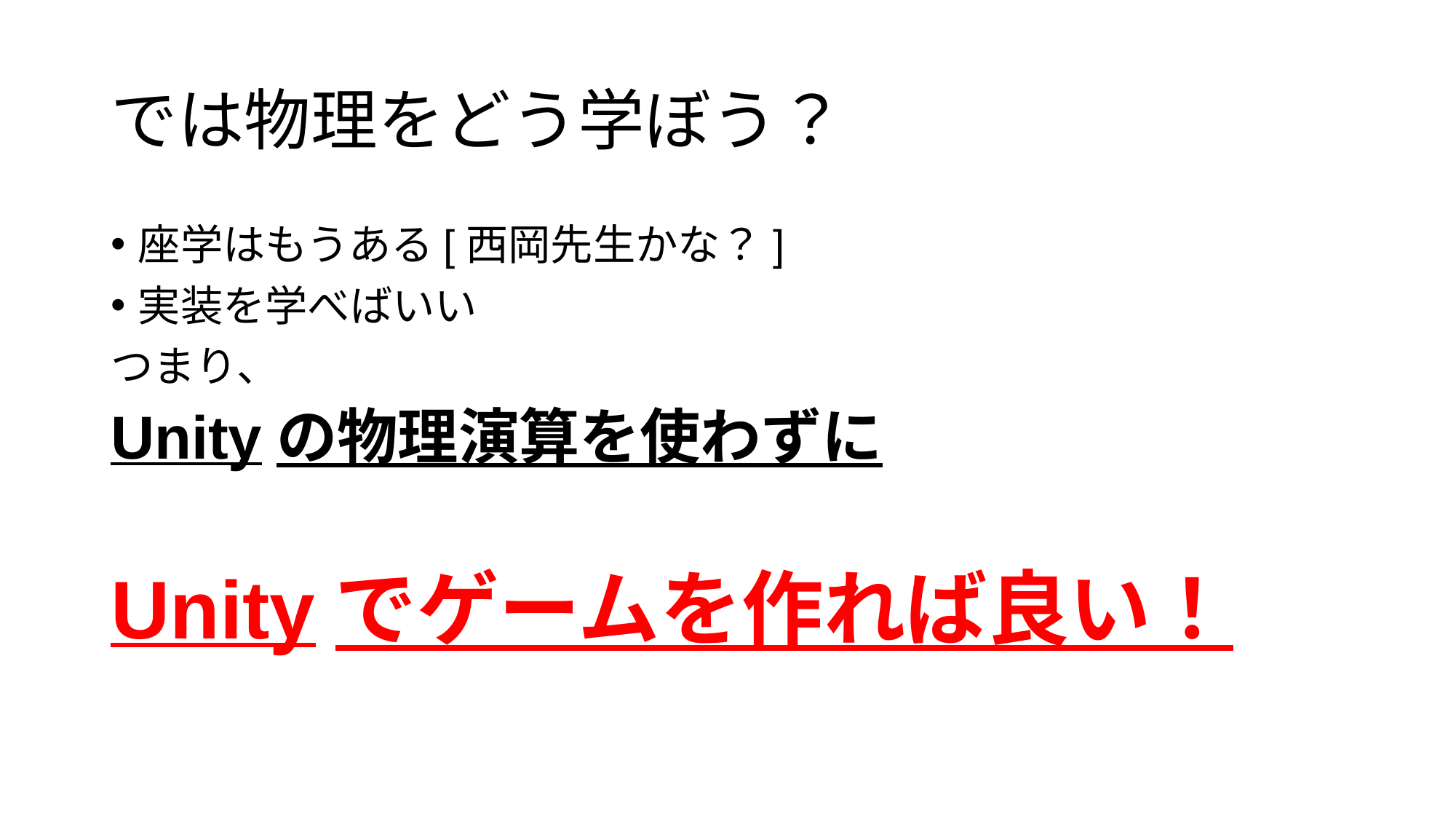

# では物理をどう学ぼう？
座学はもうある[西岡先生かな？]
実装を学べばいい
つまり、
Unityの物理演算を使わずに

Unityでゲームを作れば良い！